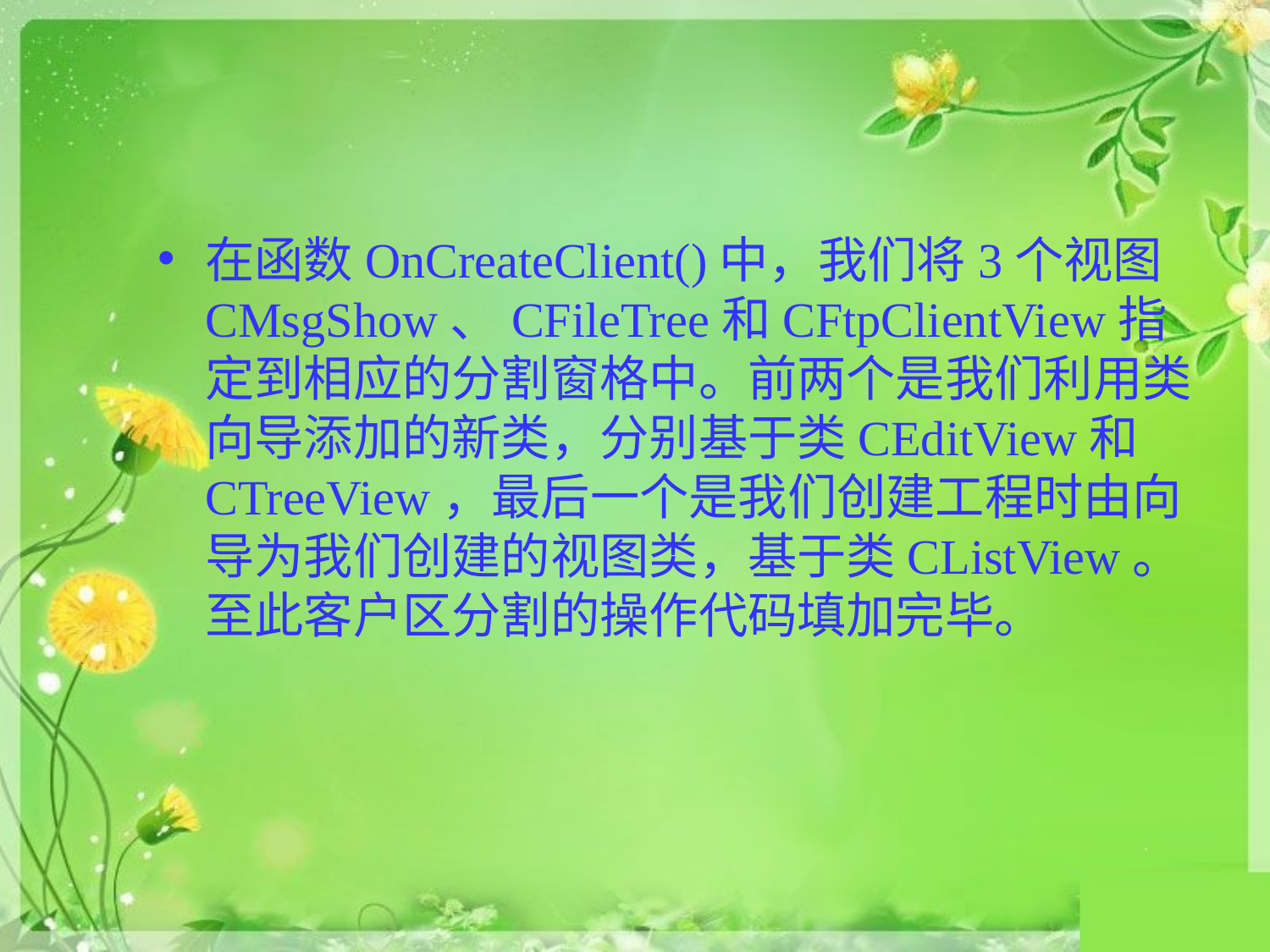

#
在函数OnCreateClient()中，我们将3个视图CMsgShow、CFileTree和CFtpClientView指定到相应的分割窗格中。前两个是我们利用类向导添加的新类，分别基于类CEditView和CTreeView，最后一个是我们创建工程时由向导为我们创建的视图类，基于类CListView。至此客户区分割的操作代码填加完毕。